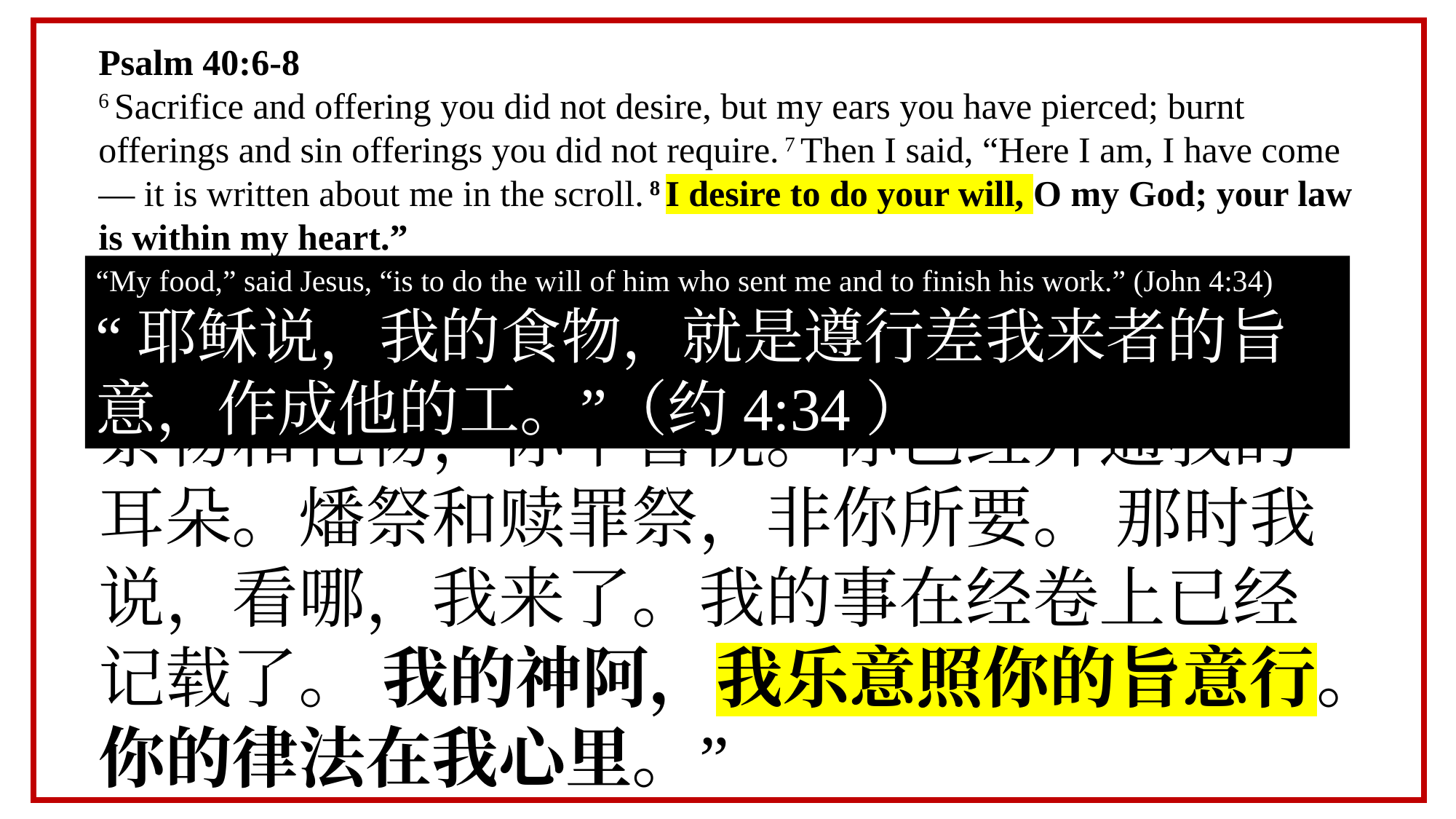

Psalm 40:6-8
6 Sacrifice and offering you did not desire, but my ears you have pierced; burnt offerings and sin offerings you did not require. 7 Then I said, “Here I am, I have come— it is written about me in the scroll. 8 I desire to do your will, O my God; your law is within my heart.”

诗40:6-8
祭物和礼物，你不喜悦。你已经开通我的耳朵。燔祭和赎罪祭，非你所要。 那时我说，看哪，我来了。我的事在经卷上已经记载了。 我的神阿，我乐意照你的旨意行。你的律法在我心里。”

“My food,” said Jesus, “is to do the will of him who sent me and to finish his work.” (John 4:34)
“耶稣说，我的食物，就是遵行差我来者的旨意，作成他的工。”（约4:34）